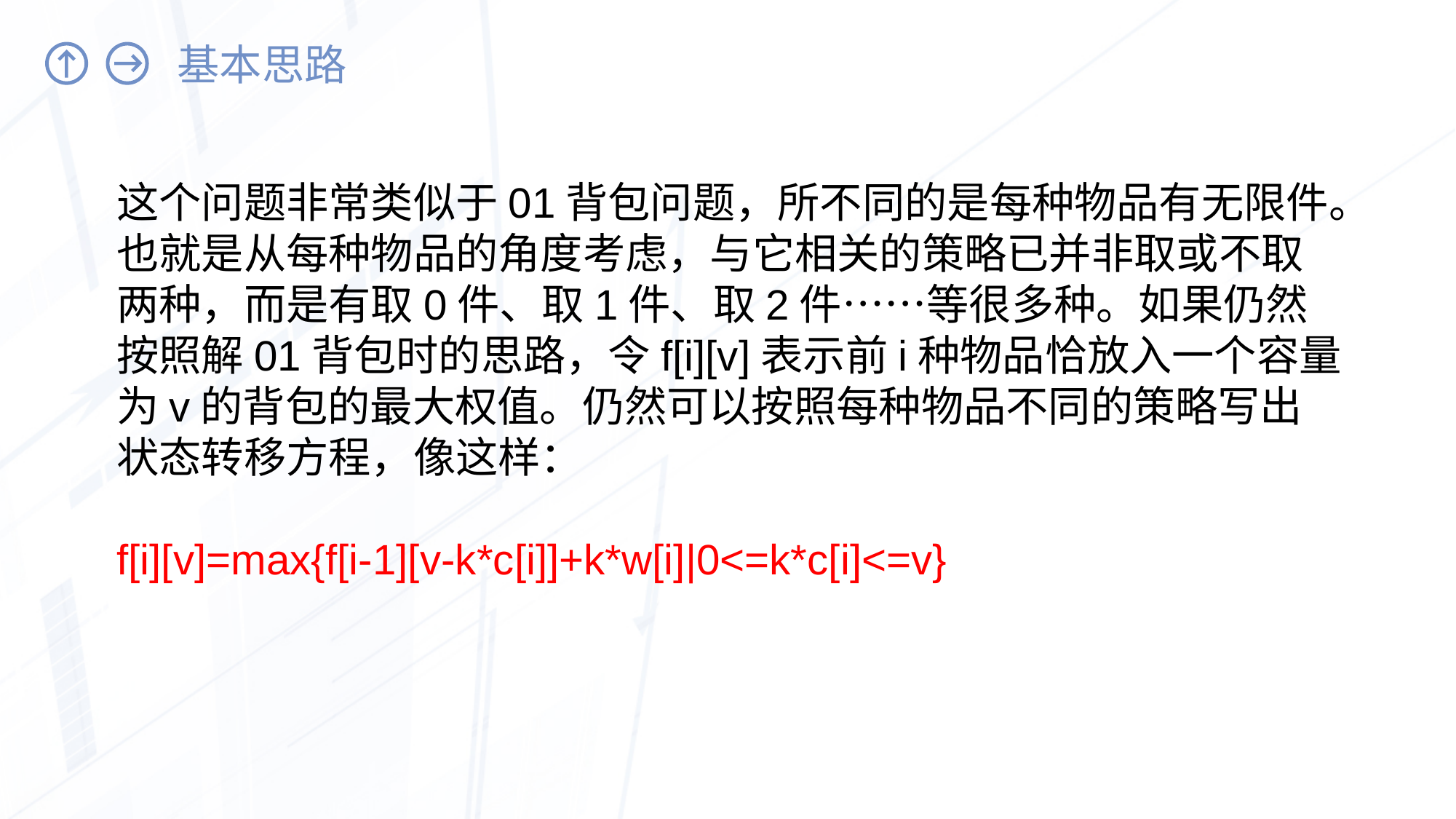

# 基本思路
这个问题非常类似于01背包问题，所不同的是每种物品有无限件。也就是从每种物品的角度考虑，与它相关的策略已并非取或不取两种，而是有取0件、取1件、取2件……等很多种。如果仍然按照解01背包时的思路，令f[i][v]表示前i种物品恰放入一个容量为v的背包的最大权值。仍然可以按照每种物品不同的策略写出状态转移方程，像这样：

f[i][v]=max{f[i-1][v-k*c[i]]+k*w[i]|0<=k*c[i]<=v}